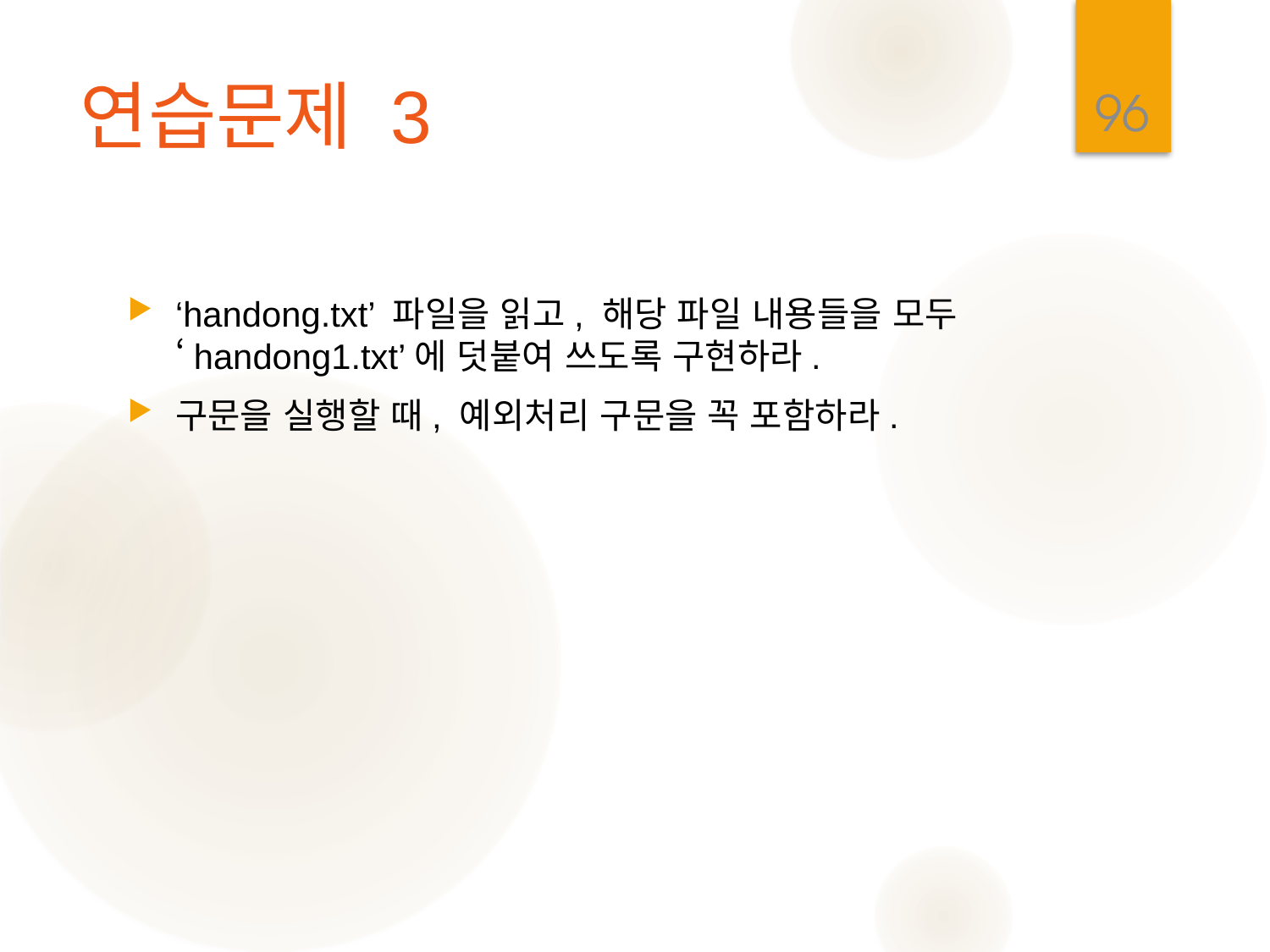

96
# 연습문제 3
‘handong.txt’ 파일을 읽고, 해당 파일 내용들을 모두 ‘handong1.txt’에 덧붙여 쓰도록 구현하라.
구문을 실행할 때, 예외처리 구문을 꼭 포함하라.